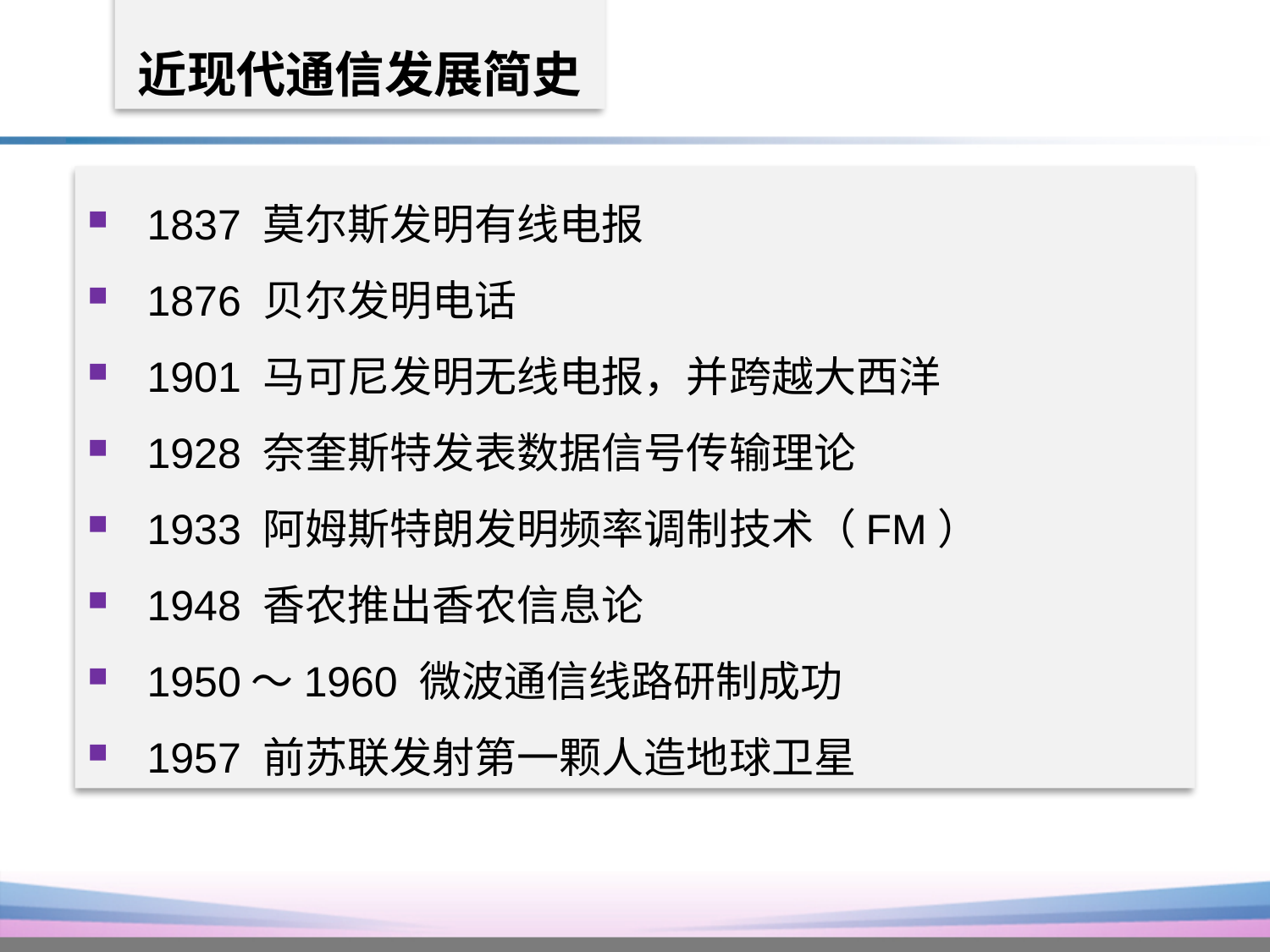

# 近现代通信发展简史
 1837 莫尔斯发明有线电报
 1876 贝尔发明电话
 1901 马可尼发明无线电报，并跨越大西洋
 1928 奈奎斯特发表数据信号传输理论
 1933 阿姆斯特朗发明频率调制技术（FM）
 1948 香农推出香农信息论
 1950～1960 微波通信线路研制成功
 1957 前苏联发射第一颗人造地球卫星